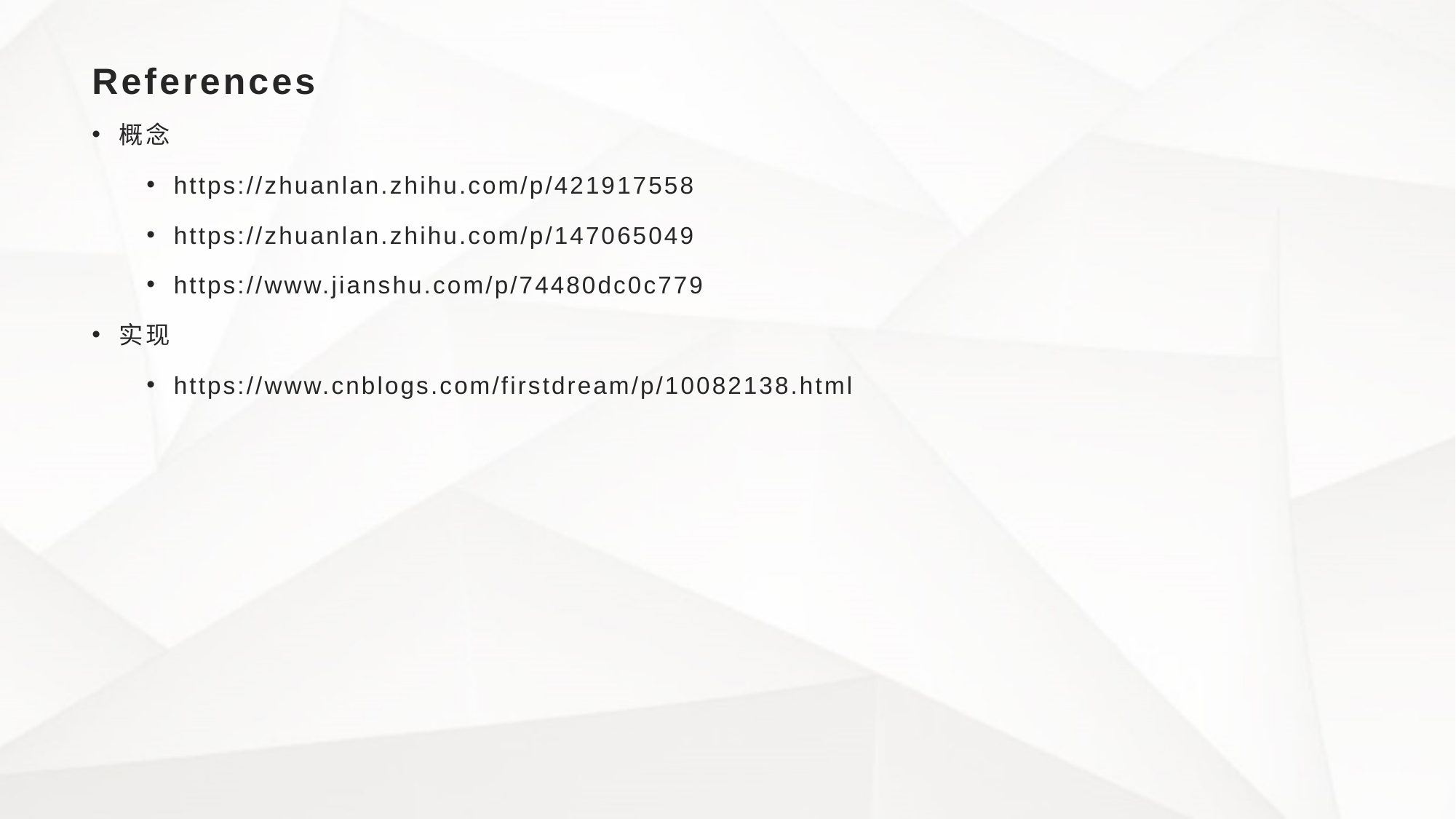

# References
概念
https://zhuanlan.zhihu.com/p/421917558
https://zhuanlan.zhihu.com/p/147065049
https://www.jianshu.com/p/74480dc0c779
实现
https://www.cnblogs.com/firstdream/p/10082138.html